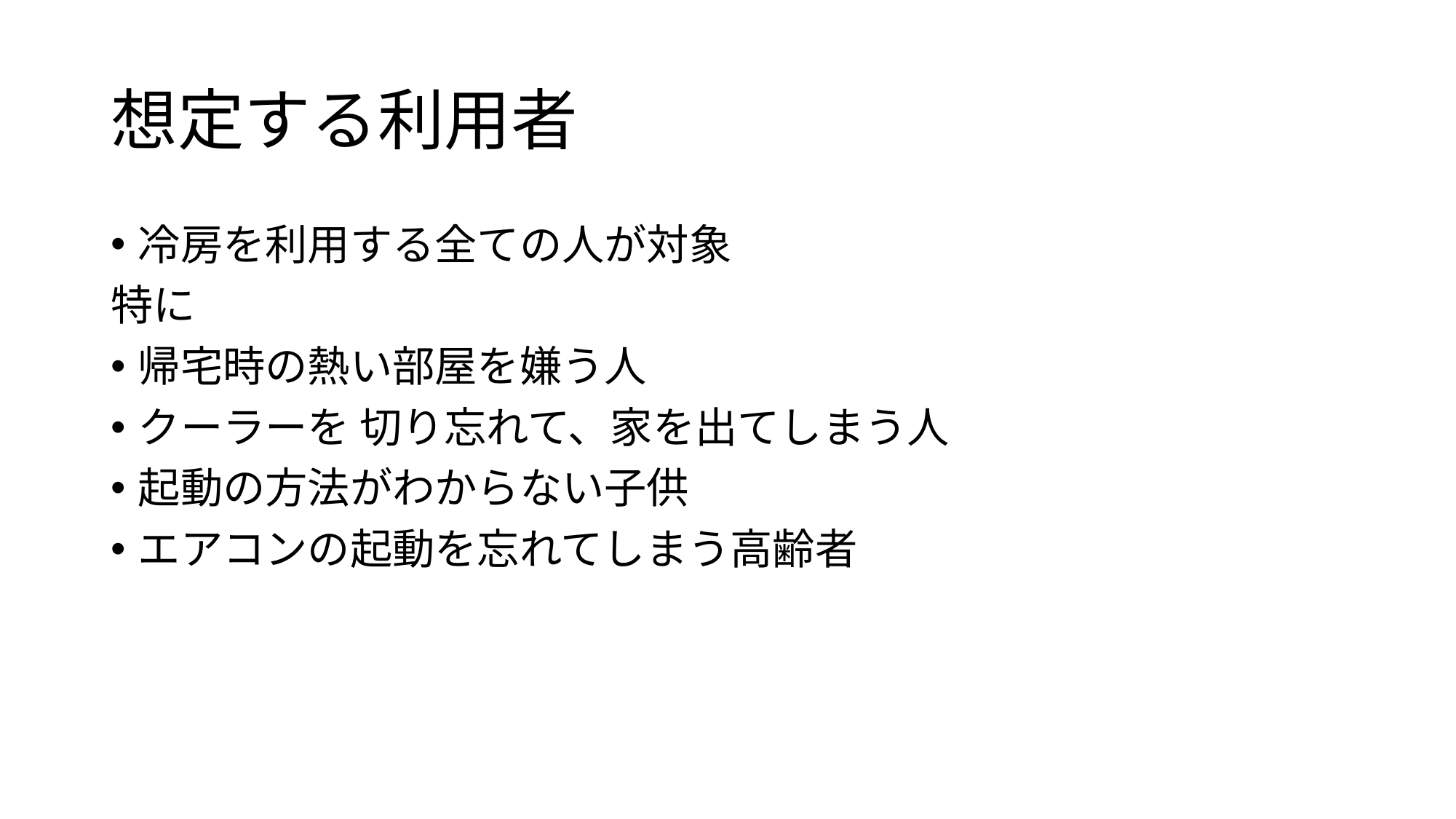

# 想定する利用者
冷房を利用する全ての人が対象
特に
帰宅時の熱い部屋を嫌う人
クーラーを 切り忘れて、家を出てしまう人
起動の方法がわからない子供
エアコンの起動を忘れてしまう高齢者